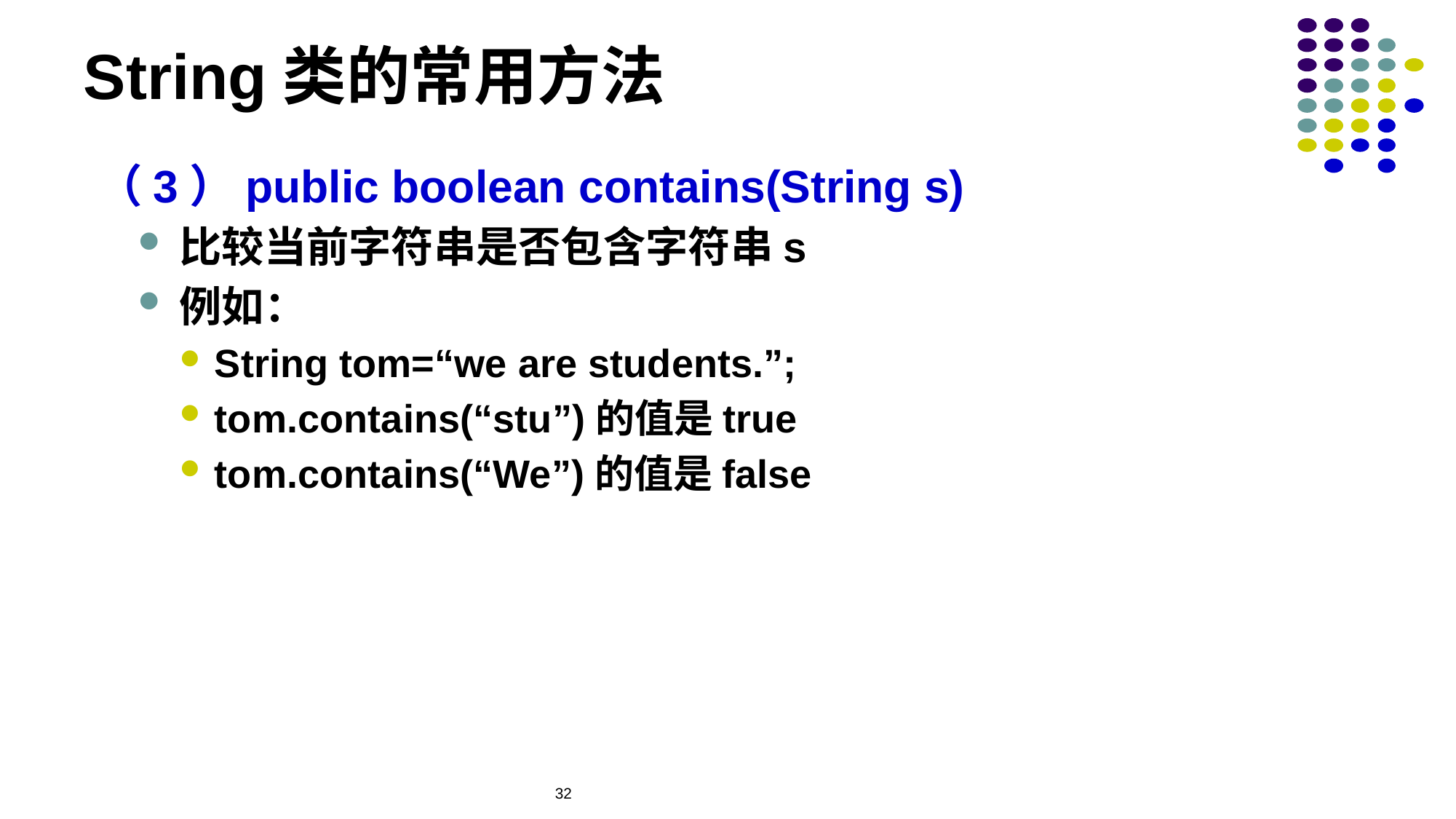

# String类的常用方法
（3）public boolean contains(String s)
比较当前字符串是否包含字符串s
例如：
String tom=“we are students.”;
tom.contains(“stu”)的值是true
tom.contains(“We”)的值是false
32